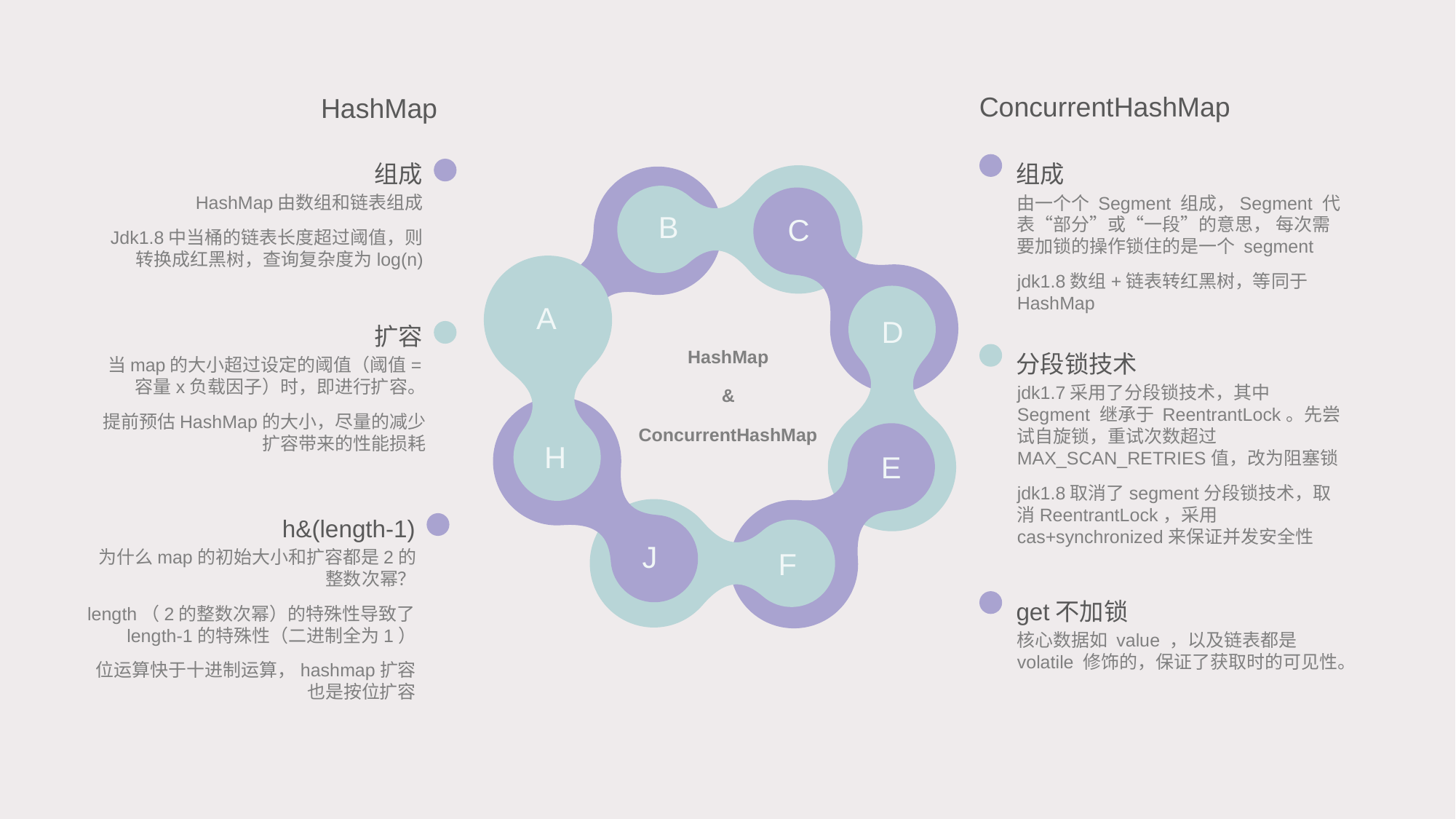

ConcurrentHashMap
HashMap
组成

HashMap由数组和链表组成
Jdk1.8中当桶的链表长度超过阈值，则转换成红黑树，查询复杂度为log(n)

组成

由一个个 Segment 组成，Segment 代表“部分”或“一段”的意思， 每次需要加锁的操作锁住的是一个 segment
jdk1.8数组+链表转红黑树，等同于HashMap

B
C

A
D
HashMap
&
ConcurrentHashMap

H
E

J
F
扩容

当map的大小超过设定的阈值（阈值=容量x负载因子）时，即进行扩容。
提前预估HashMap的大小，尽量的减少扩容带来的性能损耗
分段锁技术

jdk1.7采用了分段锁技术，其中 Segment 继承于 ReentrantLock。先尝试自旋锁，重试次数超过MAX_SCAN_RETRIES值，改为阻塞锁
jdk1.8取消了segment分段锁技术，取消ReentrantLock，采用cas+synchronized来保证并发安全性
h&(length-1)

为什么map的初始大小和扩容都是2的整数次幂？
length（2的整数次幂）的特殊性导致了length-1的特殊性（二进制全为1）
位运算快于十进制运算，hashmap扩容也是按位扩容
get不加锁

核心数据如 value ，以及链表都是 volatile 修饰的，保证了获取时的可见性。